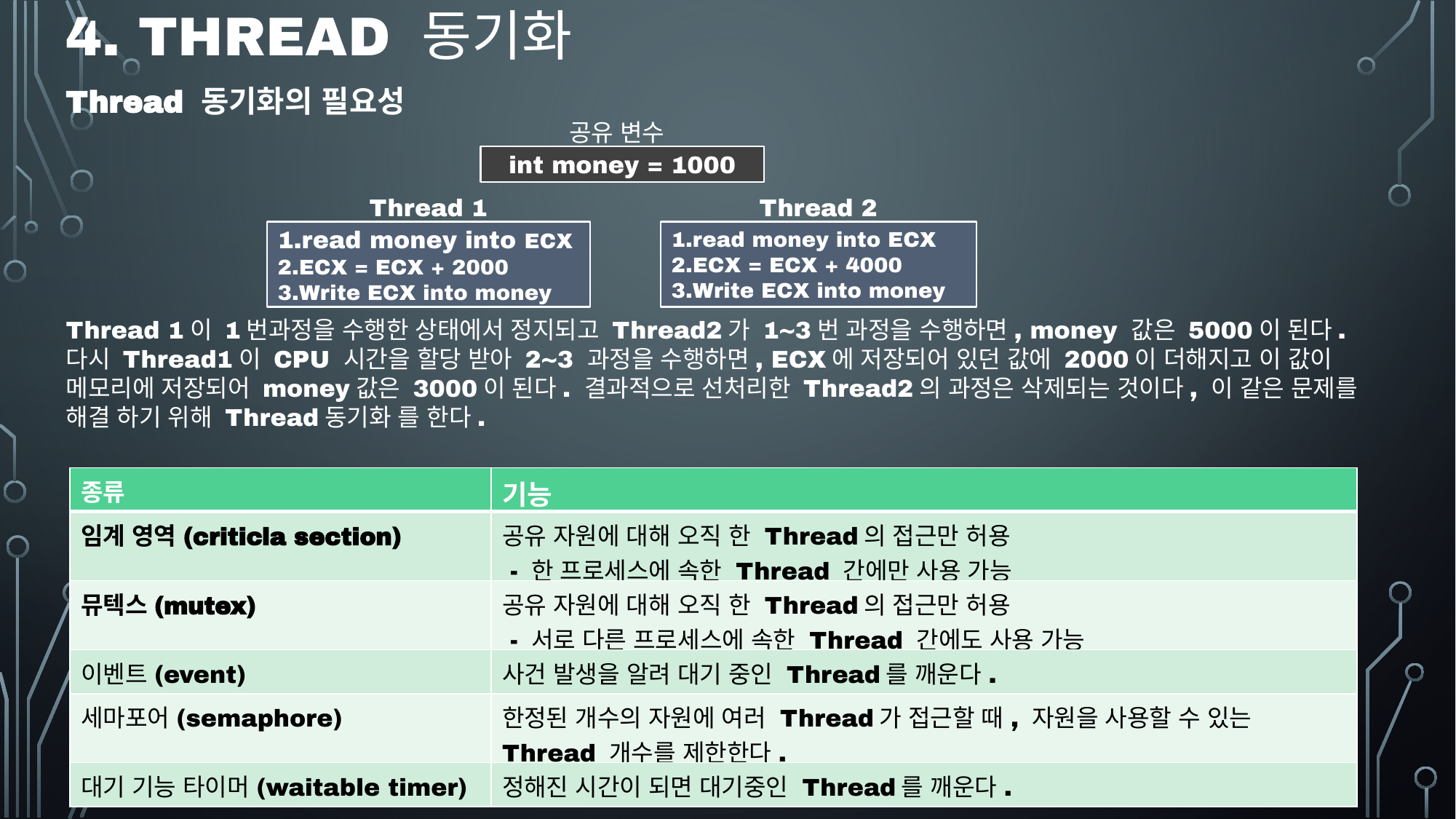

# 4. Thread 동기화
Thread 동기화의 필요성

Thread 1이 1번과정을 수행한 상태에서 정지되고 Thread2가 1~3번 과정을 수행하면, money 값은 5000이 된다. 다시 Thread1이 CPU 시간을 할당 받아 2~3 과정을 수행하면, ECX에 저장되어 있던 값에 2000이 더해지고 이 값이 메모리에 저장되어 money값은 3000이 된다. 결과적으로 선처리한 Thread2의 과정은 삭제되는 것이다, 이 같은 문제를 해결 하기 위해 Thread동기화 를 한다.
공유 변수
int money = 1000
Thread 1
Thread 2
1.read money into ECX
2.ECX = ECX + 2000
3.Write ECX into money
1.read money into ECX
2.ECX = ECX + 4000
3.Write ECX into money
| 종류 | 기능 |
| --- | --- |
| 임계 영역(criticla section) | 공유 자원에 대해 오직 한 Thread의 접근만 허용 - 한 프로세스에 속한 Thread 간에만 사용 가능 |
| 뮤텍스(mutex) | 공유 자원에 대해 오직 한 Thread의 접근만 허용 - 서로 다른 프로세스에 속한 Thread 간에도 사용 가능 |
| 이벤트(event) | 사건 발생을 알려 대기 중인 Thread를 깨운다. |
| 세마포어(semaphore) | 한정된 개수의 자원에 여러 Thread가 접근할 때, 자원을 사용할 수 있는 Thread 개수를 제한한다. |
| 대기 기능 타이머(waitable timer) | 정해진 시간이 되면 대기중인 Thread를 깨운다. |